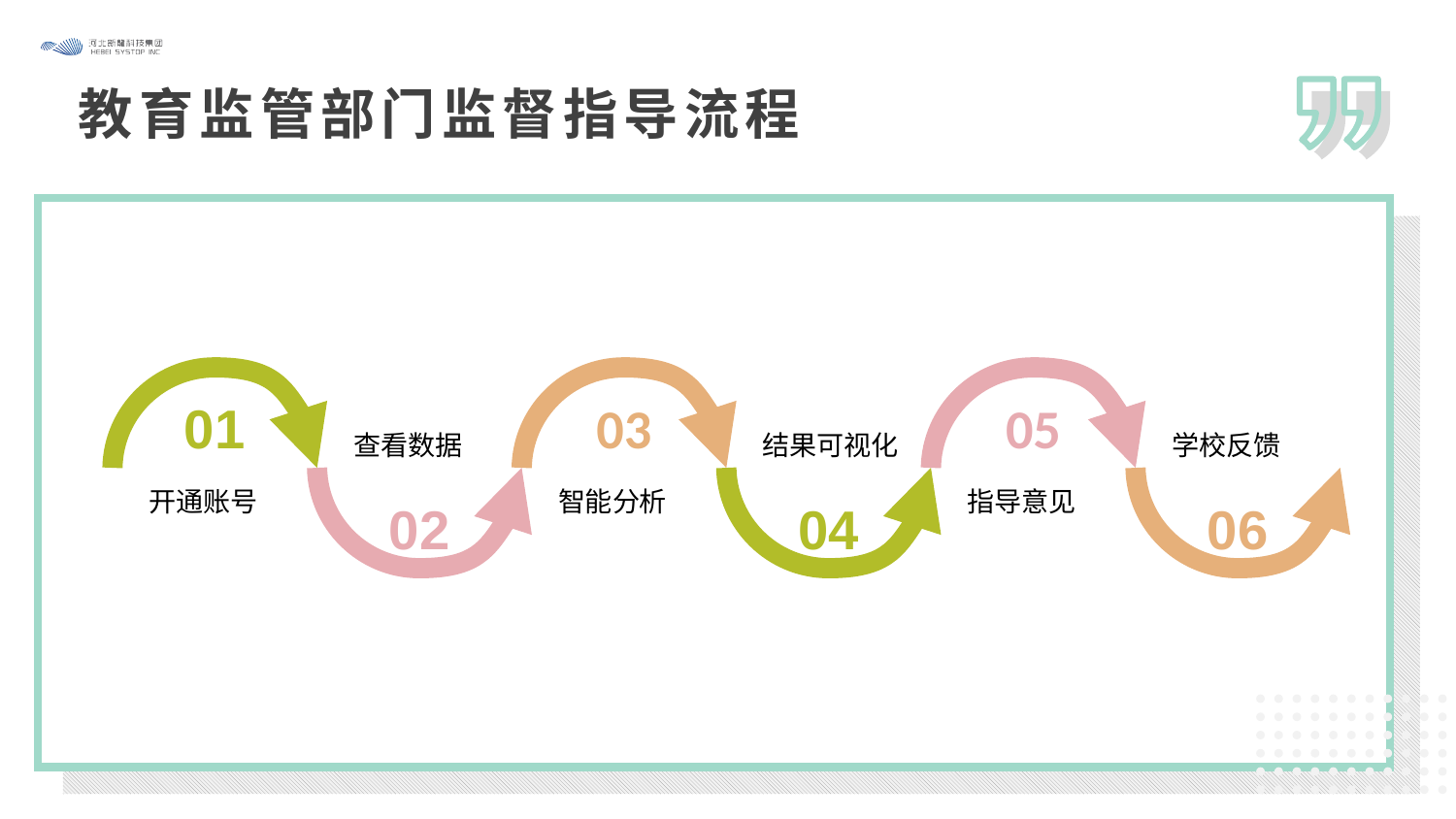

教育监管部门监督指导流程

结果可视化
查看数据
学校反馈
01
03
05
开通账号
02
智能分析
04
指导意见
06